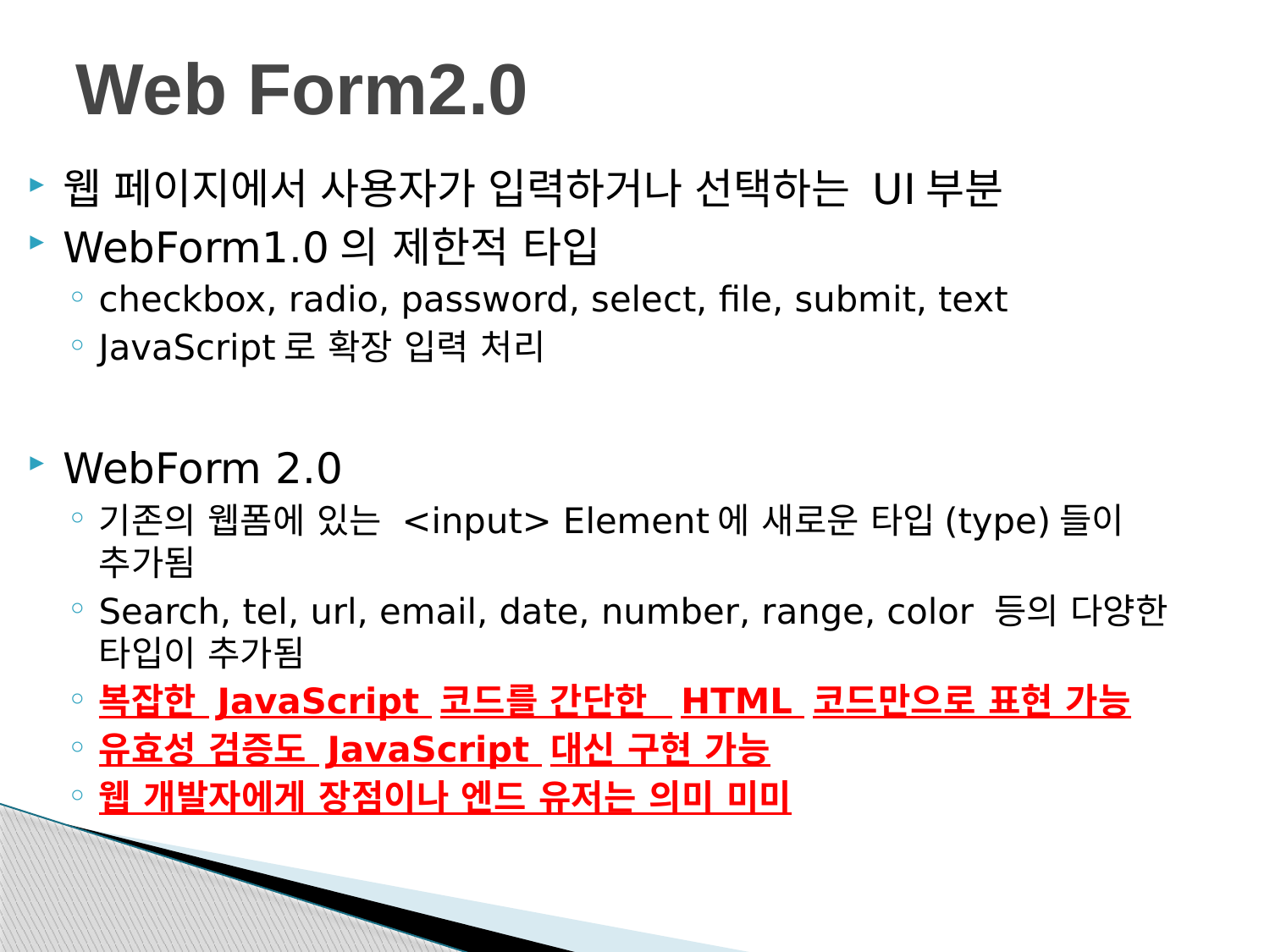

# Web Form2.0
웹 페이지에서 사용자가 입력하거나 선택하는 UI부분
WebForm1.0의 제한적 타입
checkbox, radio, password, select, file, submit, text
JavaScript로 확장 입력 처리

WebForm 2.0
기존의 웹폼에 있는 <input> Element에 새로운 타입(type)들이 추가됨
Search, tel, url, email, date, number, range, color 등의 다양한 타입이 추가됨
복잡한 JavaScript 코드를 간단한  HTML 코드만으로 표현 가능
유효성 검증도 JavaScript 대신 구현 가능
웹 개발자에게 장점이나 엔드 유저는 의미 미미